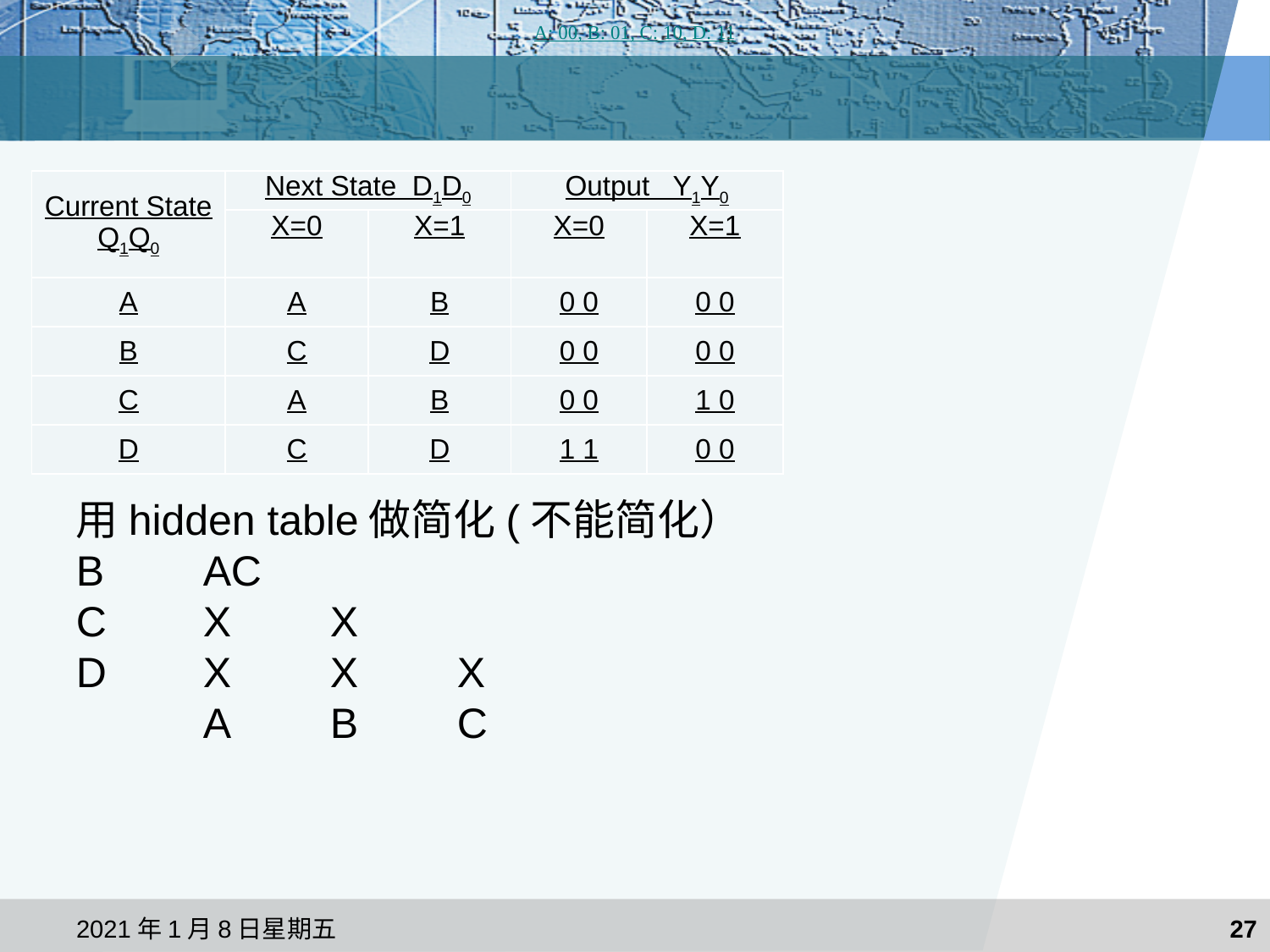

A: 00, B: 01, C: 10, D: 11
#
| Current State Q1Q0 | Next State D1D0 |  | Output Y1Y0 |  |
| --- | --- | --- | --- | --- |
|  | X=0 | X=1 | X=0 | X=1 |
| A | A | B | 0 0 | 0 0 |
| B | C | D | 0 0 | 0 0 |
| C | A | B | 0 0 | 1 0 |
| D | C | D | 1 1 | 0 0 |

用hidden table做简化(不能简化）
B	AC
C	X	X
D	X	X	X
	A	B	C
2021年1月8日星期五
27